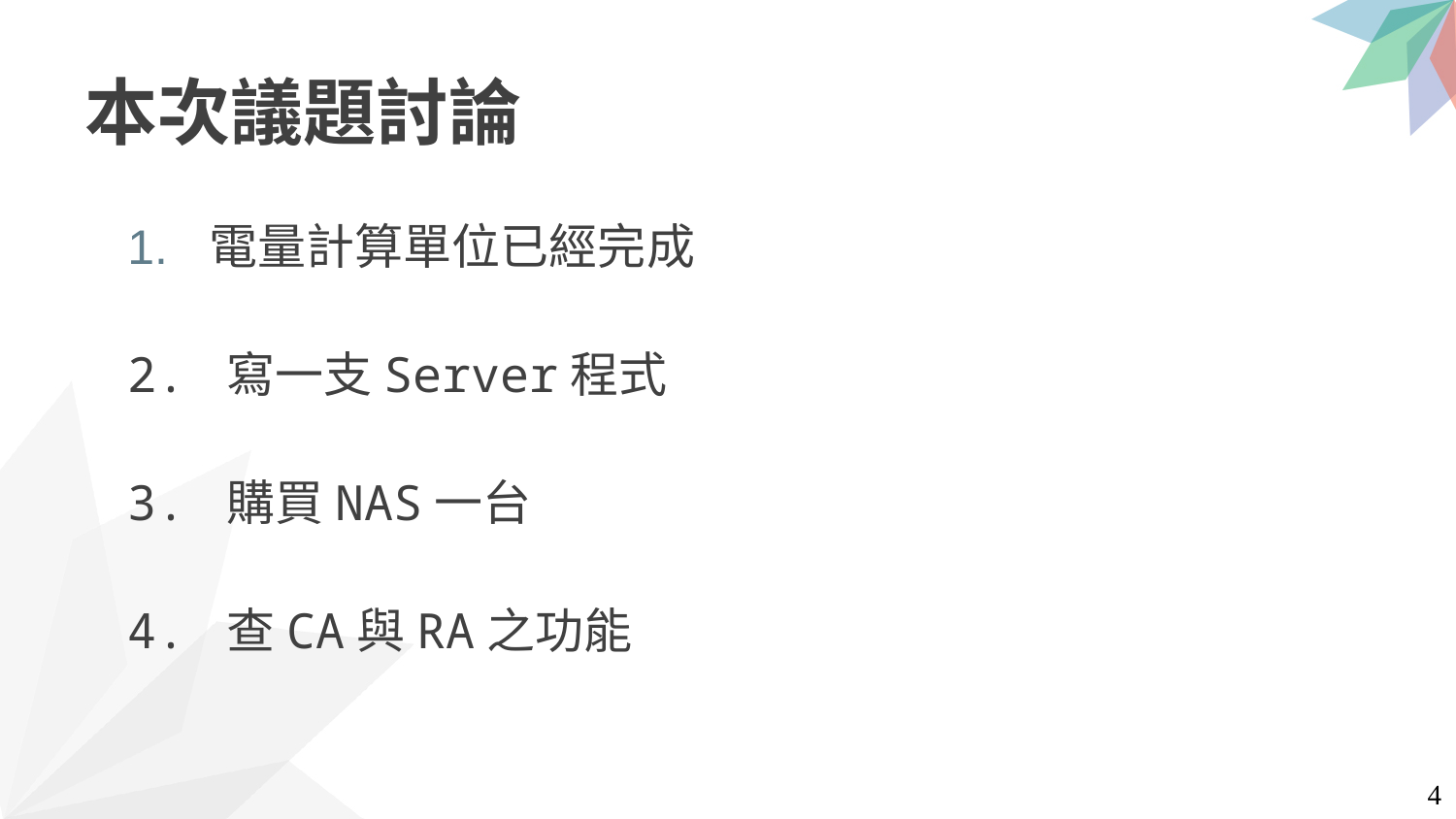

# 本次議題討論
電量計算單位已經完成

2. 寫一支Server程式

3. 購買NAS一台

4. 查CA與RA之功能